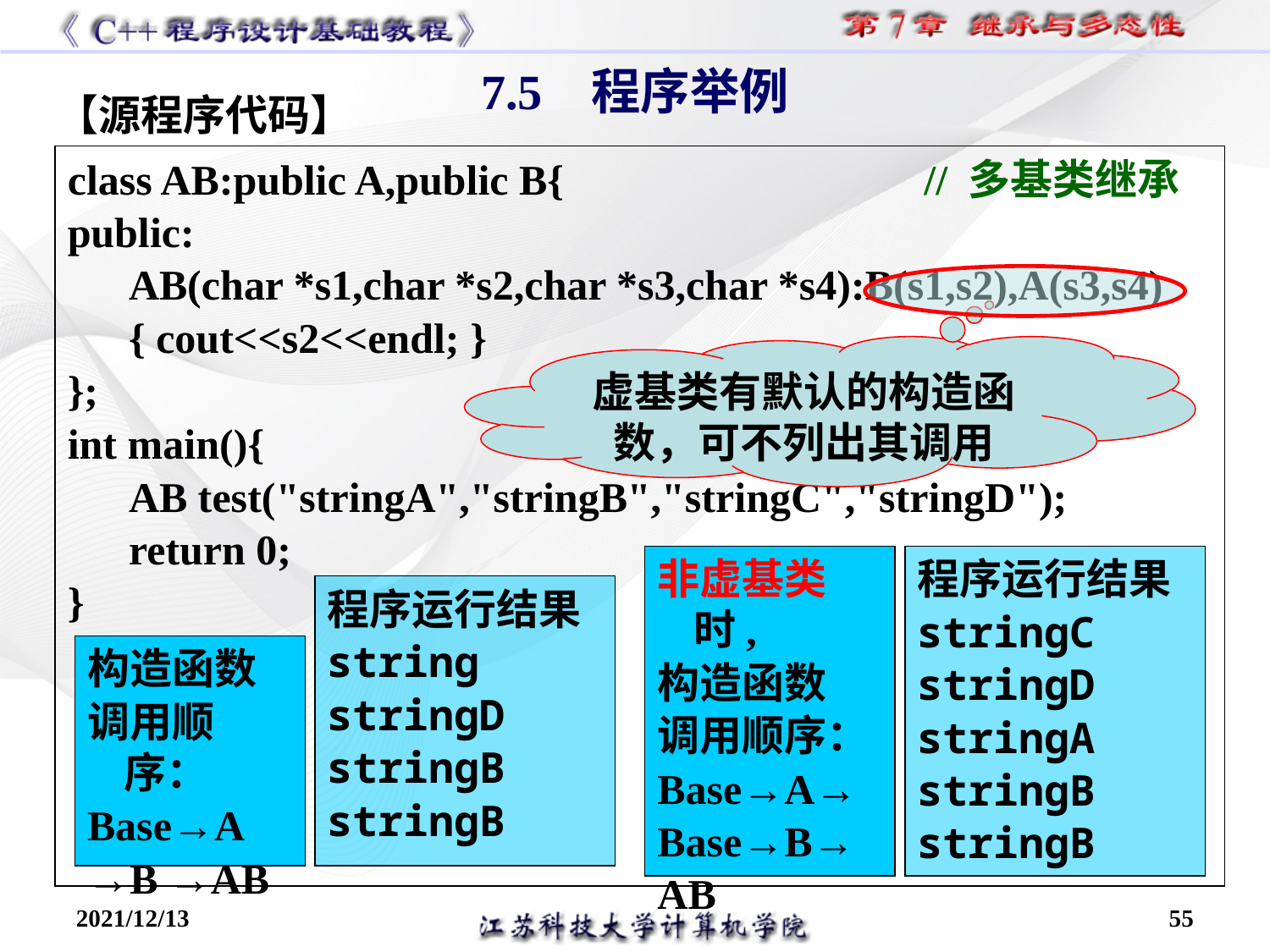

7.5   程序举例
【源程序代码】
class AB:public A,public B{                                  // 多基类继承
public:
AB(char *s1,char *s2,char *s3,char *s4):B(s1,s2),A(s3,s4)
{ cout<<s2<<endl; }
};
int main(){
AB test("stringA","stringB","stringC","stringD");
return 0;
}

虚基类有默认的构造函数，可不列出其调用
非虚基类时,
构造函数
调用顺序：
Base→A→
Base→B→
AB
程序运行结果
stringC
stringD
stringA
stringB
stringB
程序运行结果
string
stringD
stringB
stringB
构造函数
调用顺序：
Base→A
→B →AB